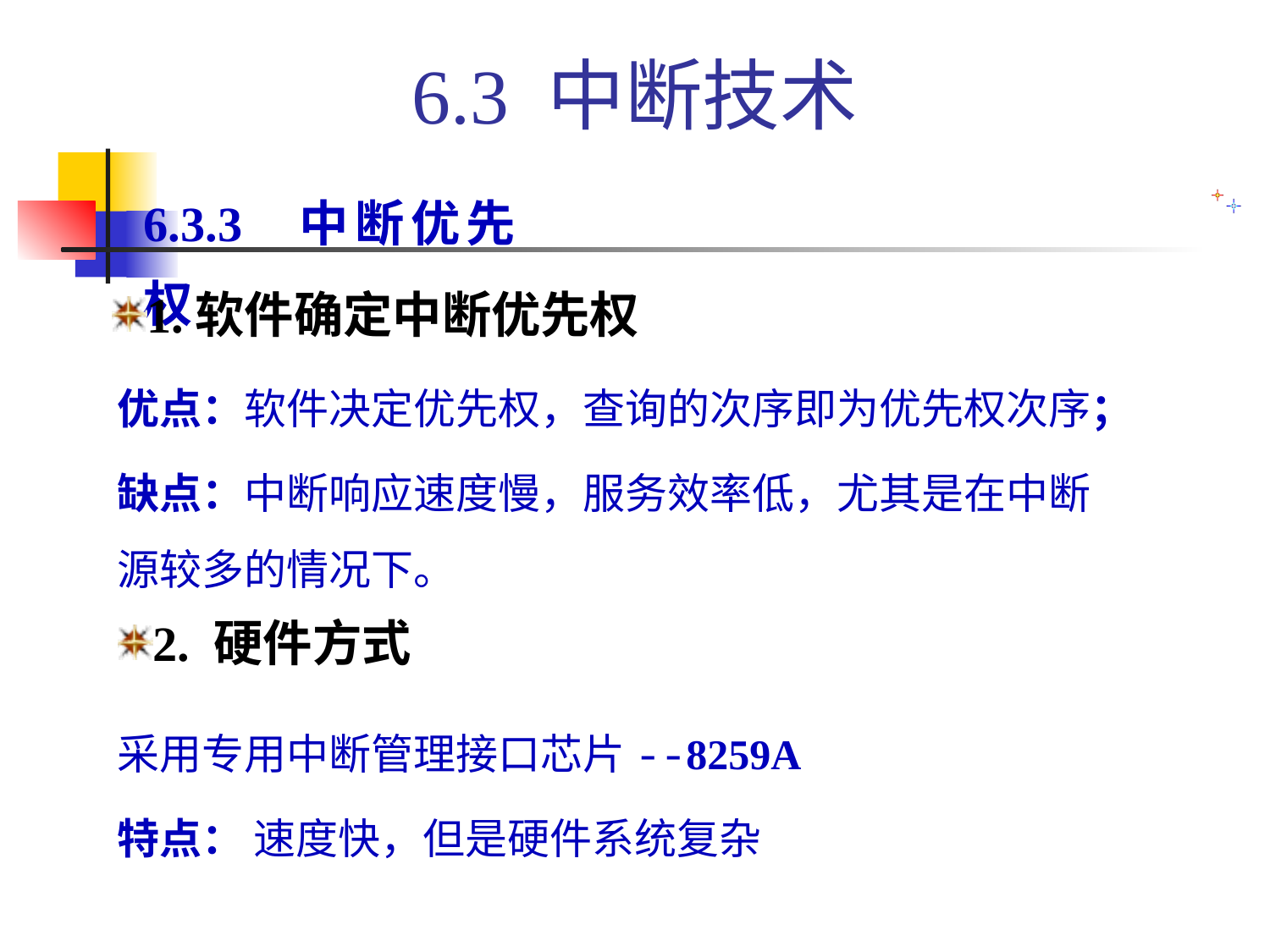

6.3 中断技术
6.3.3  中断优先权
1.软件确定中断优先权
优点：软件决定优先权，查询的次序即为优先权次序；
缺点：中断响应速度慢，服务效率低，尤其是在中断源较多的情况下。
2. 硬件方式
采用专用中断管理接口芯片--8259A
特点： 速度快，但是硬件系统复杂